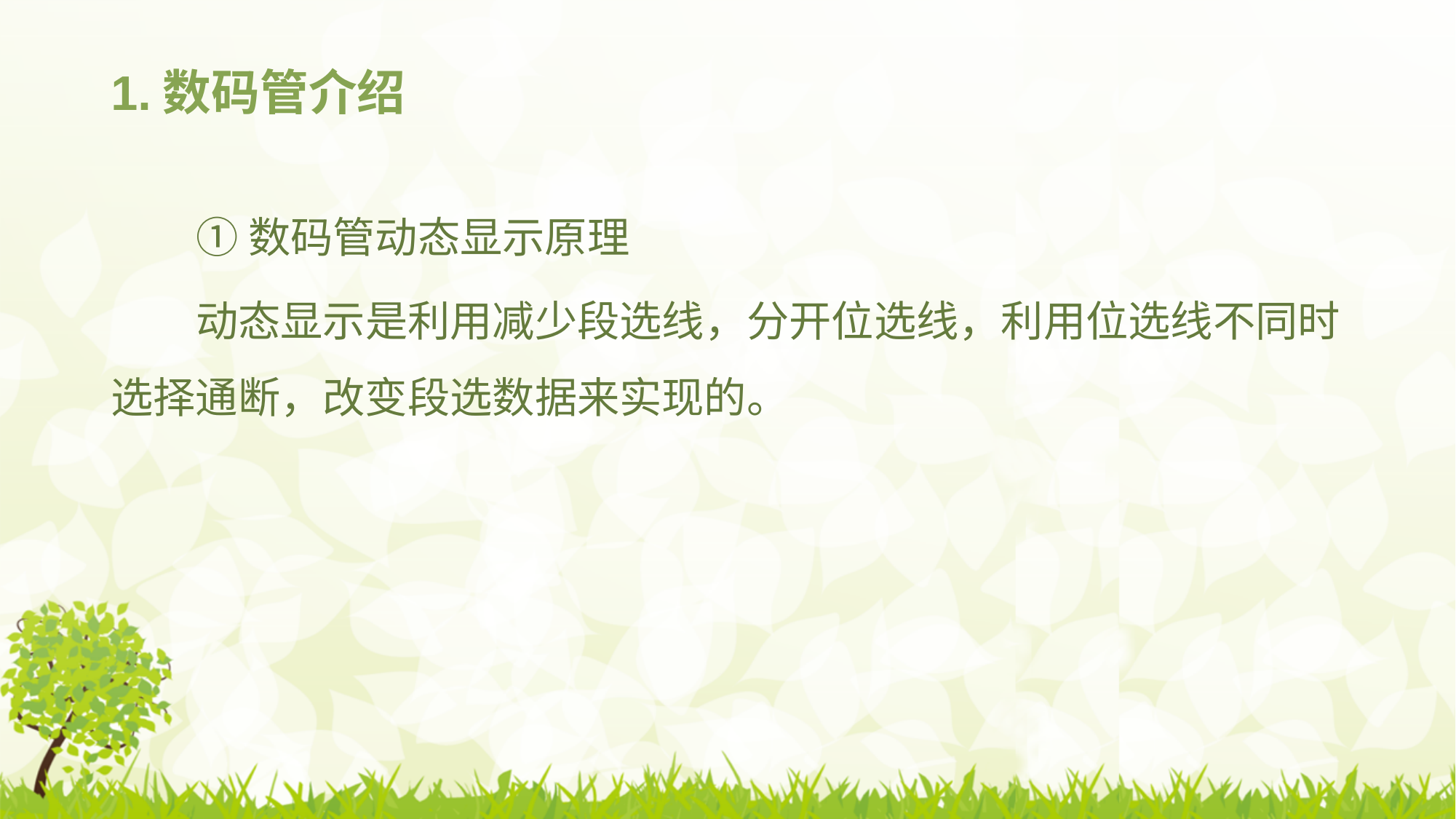

# 1.数码管介绍
①数码管动态显示原理
动态显示是利用减少段选线，分开位选线，利用位选线不同时选择通断，改变段选数据来实现的。